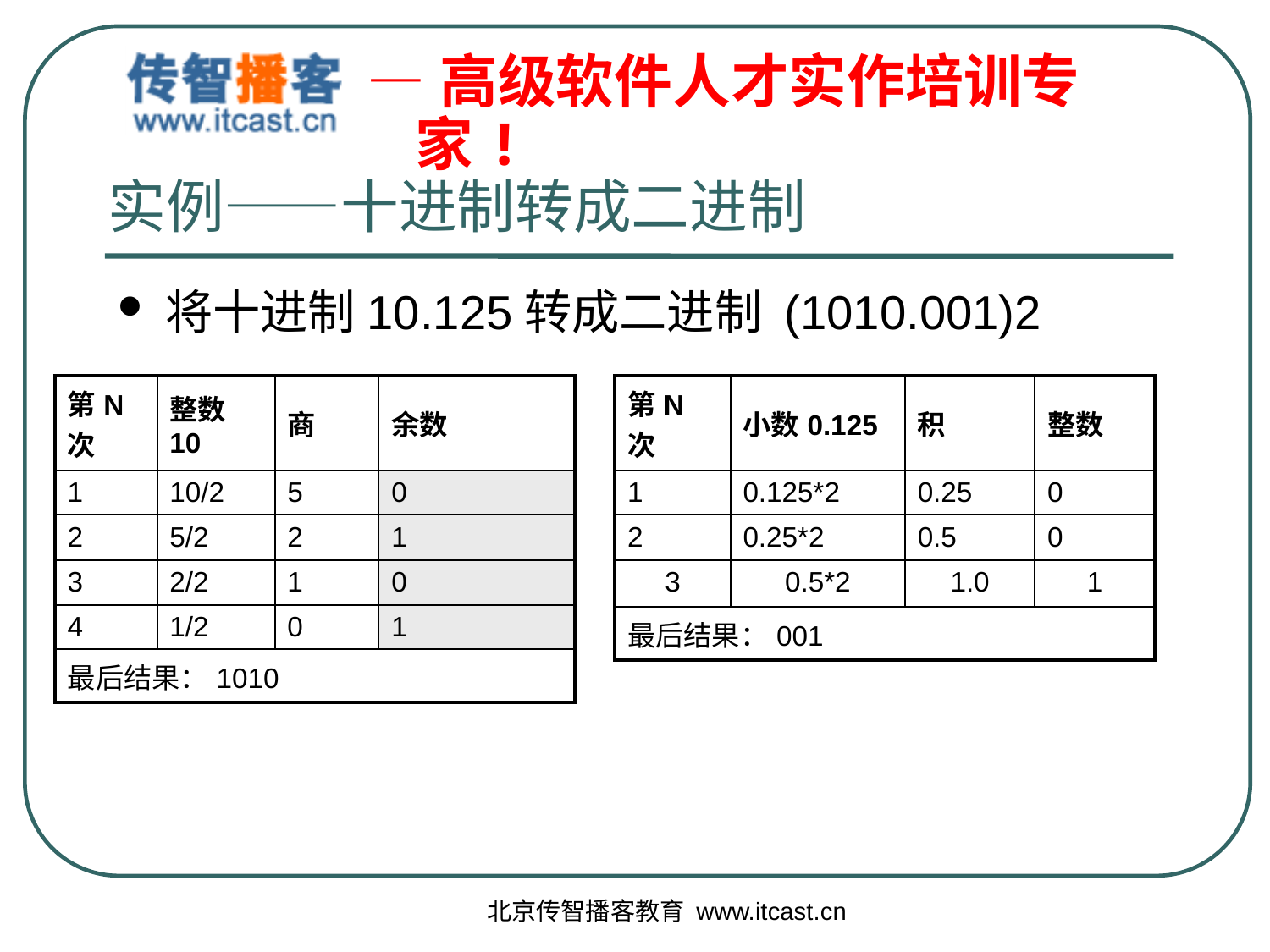

# 实例——十进制转成二进制
将十进制10.125转成二进制 (1010.001)2
| 第N次 | 整数10 | 商 | 余数 |
| --- | --- | --- | --- |
| 1 | 10/2 | 5 | 0 |
| 2 | 5/2 | 2 | 1 |
| 3 | 2/2 | 1 | 0 |
| 4 | 1/2 | 0 | 1 |
| 最后结果：1010 |  |  |  |
| 第N次 | 小数0.125 | 积 | 整数 |
| --- | --- | --- | --- |
| 1 | 0.125\*2 | 0.25 | 0 |
| 2 | 0.25\*2 | 0.5 | 0 |
| 3 | 0.5\*2 | 1.0 | 1 |
| 最后结果：001 |  |  |  |